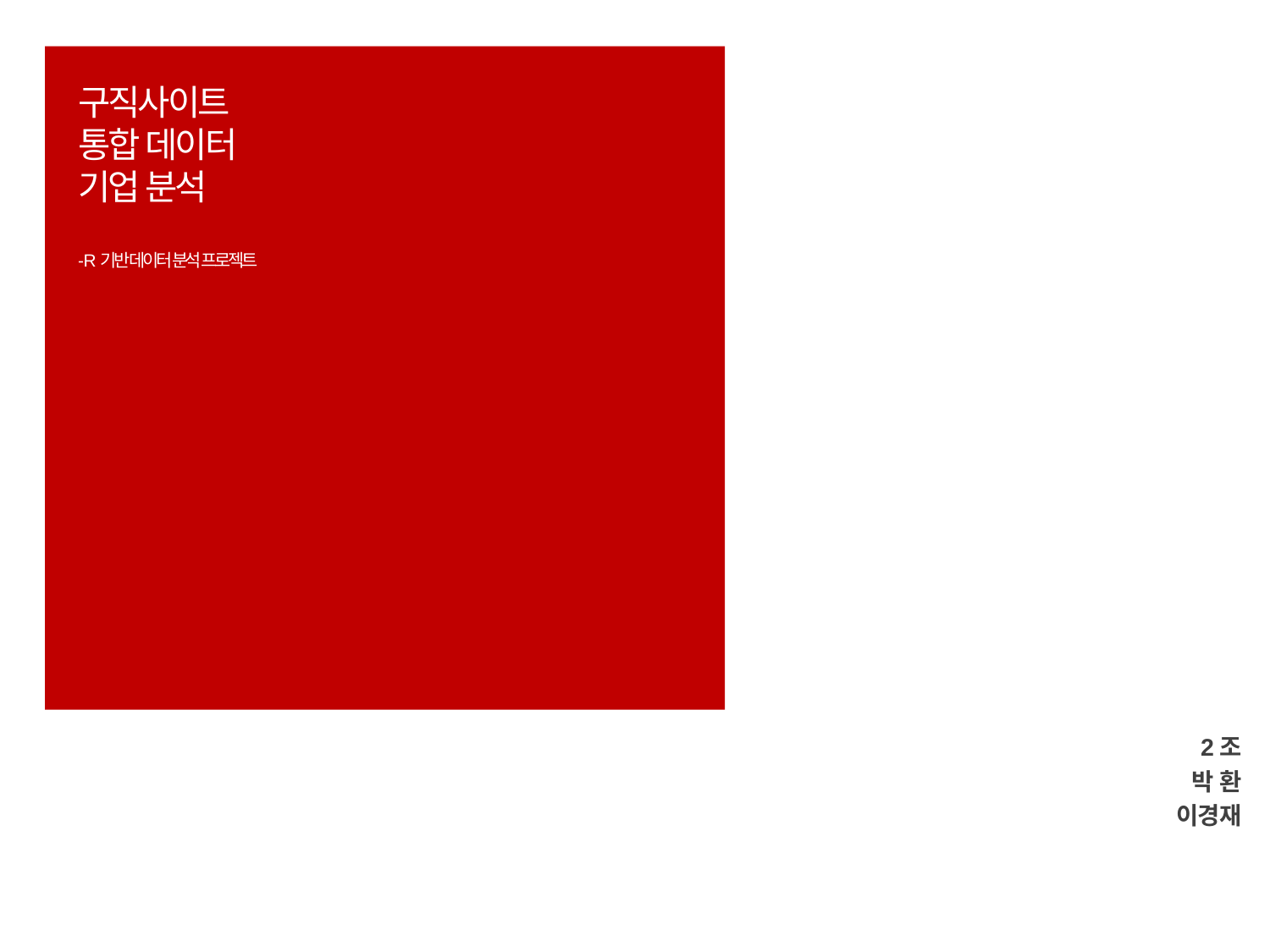

# 구직사이트 통합 데이터 기업 분석 - R 기반 데이터 분석 프로젝트
2조
박 환
이경재